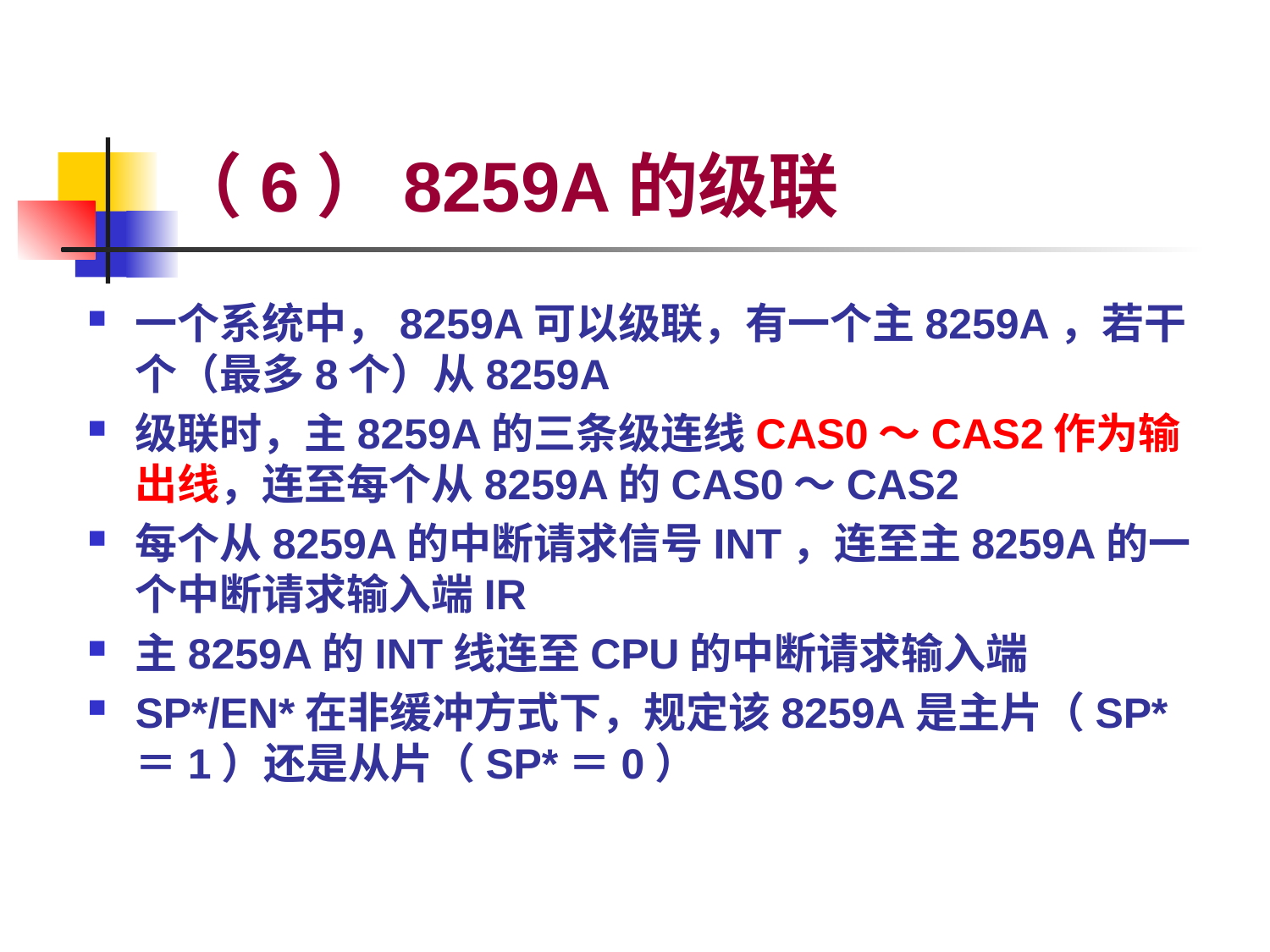

# （6）8259A的级联
一个系统中，8259A可以级联，有一个主8259A，若干个（最多8个）从8259A
级联时，主8259A的三条级连线CAS0～CAS2作为输出线，连至每个从8259A的CAS0～CAS2
每个从8259A的中断请求信号INT，连至主8259A的一个中断请求输入端IR
主8259A的INT线连至CPU的中断请求输入端
SP*/EN*在非缓冲方式下，规定该8259A是主片（SP*＝1）还是从片（SP*＝0）